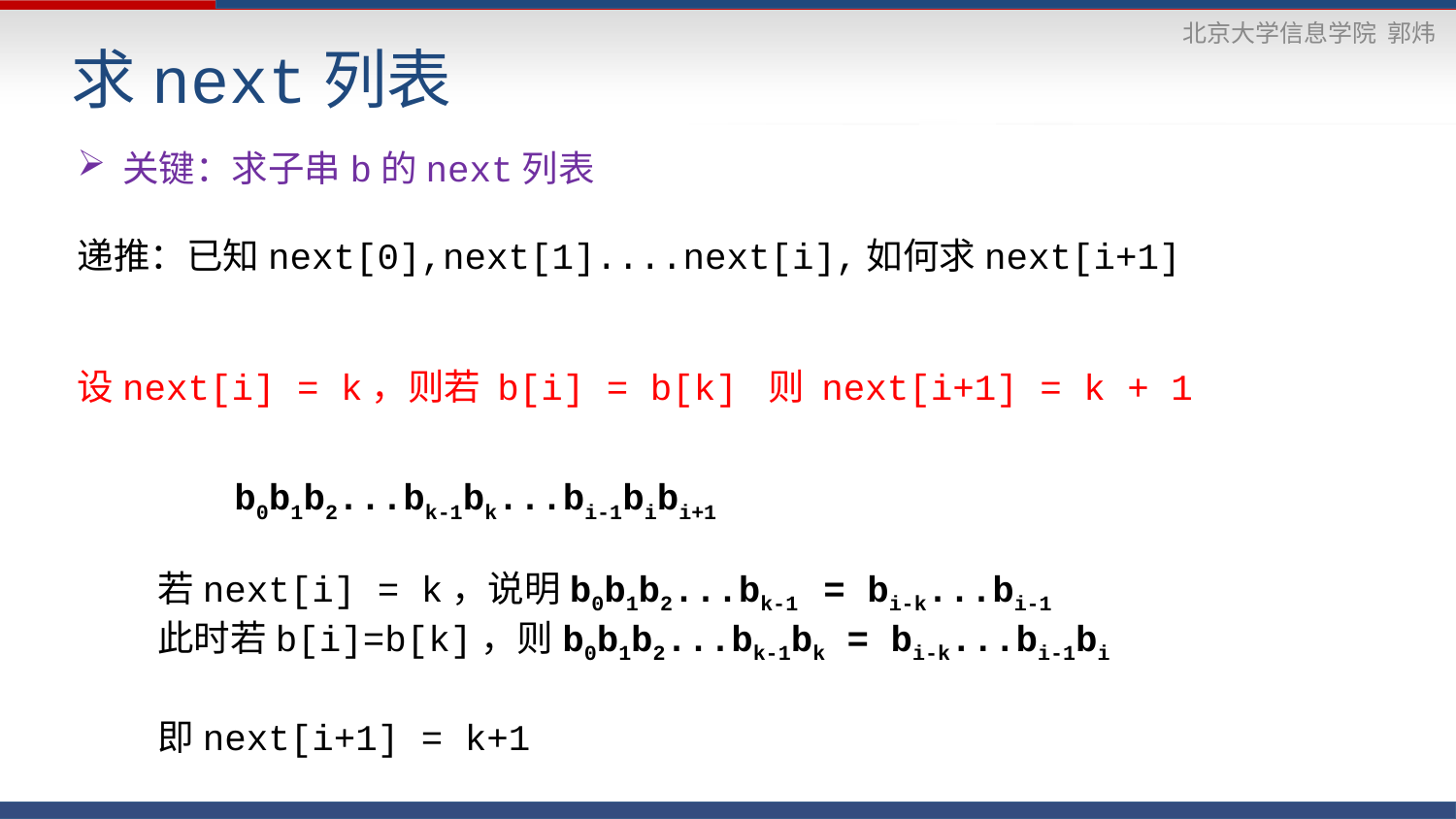

# 求next列表

关键：求子串b的next列表

递推：已知next[0],next[1]....next[i],如何求next[i+1]

设next[i] = k，则若 b[i] = b[k] 则 next[i+1] = k + 1
	b0b1b2...bk-1bk...bi-1bibi+1
若next[i] = k，说明b0b1b2...bk-1  = bi-k...bi-1
此时若b[i]=b[k]，则b0b1b2...bk-1bk = bi-k...bi-1bi

即next[i+1] = k+1